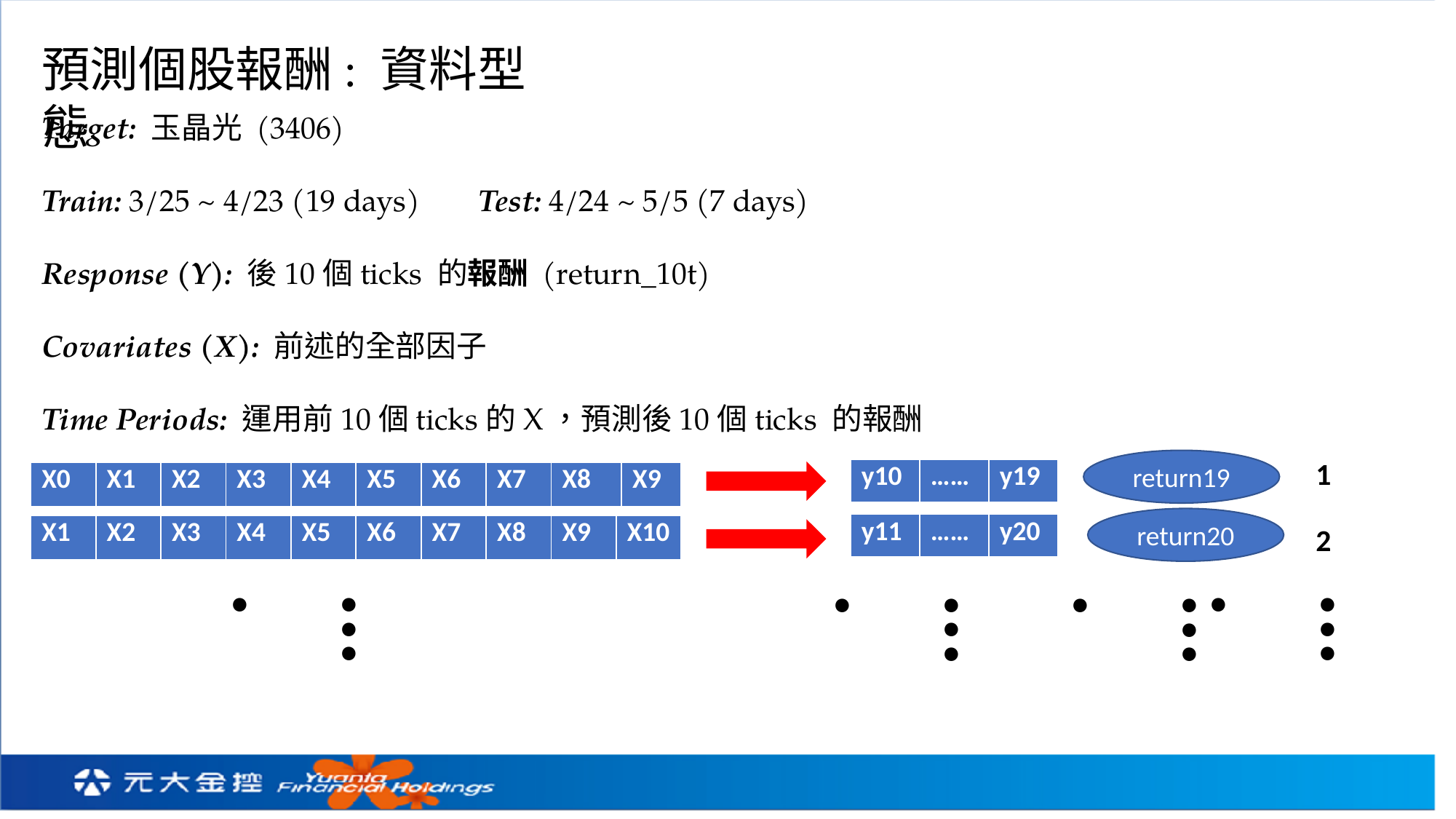

預測個股報酬: 資料型態
Target: 玉晶光 (3406)

Train: 3/25 ~ 4/23 (19 days)	Test: 4/24 ~ 5/5 (7 days)

Response (Y): 後10個ticks 的報酬 (return_10t)

Covariates (X): 前述的全部因子

Time Periods: 運用前10個ticks的X，預測後10個ticks 的報酬
1
return19

return20
2

....
....
....
....
| y10 | …… | y19 |
| --- | --- | --- |
| X0 | X1 | X2 | X3 | X4 | X5 | X6 | X7 | X8 | X9 |
| --- | --- | --- | --- | --- | --- | --- | --- | --- | --- |
| y11 | …… | y20 |
| --- | --- | --- |
| X1 | X2 | X3 | X4 | X5 | X6 | X7 | X8 | X9 | X10 |
| --- | --- | --- | --- | --- | --- | --- | --- | --- | --- |